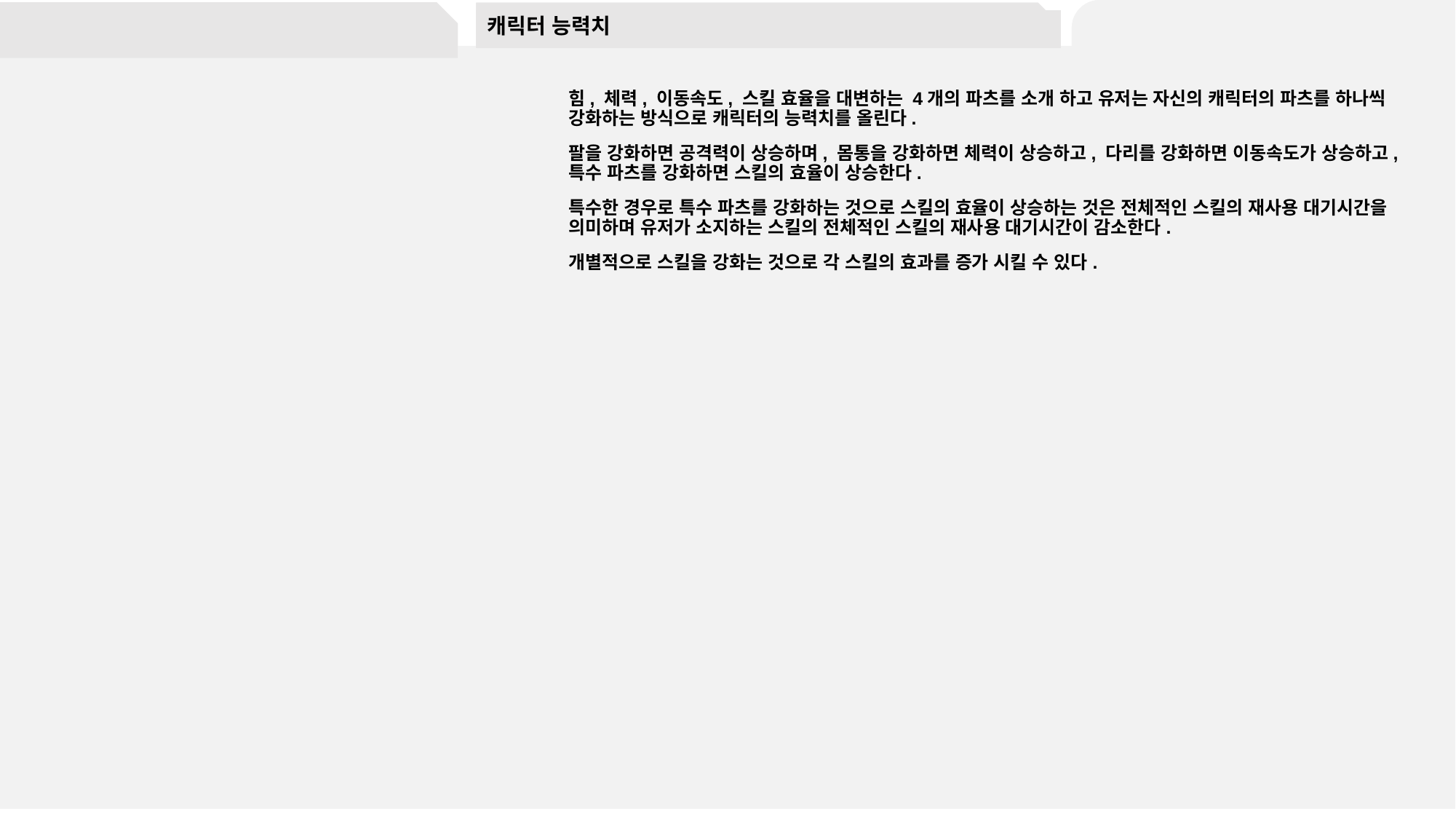

캐릭터 능력치
#
힘, 체력, 이동속도, 스킬 효율을 대변하는 4개의 파츠를 소개 하고 유저는 자신의 캐릭터의 파츠를 하나씩 강화하는 방식으로 캐릭터의 능력치를 올린다.
팔을 강화하면 공격력이 상승하며, 몸통을 강화하면 체력이 상승하고, 다리를 강화하면 이동속도가 상승하고, 특수 파츠를 강화하면 스킬의 효율이 상승한다.
특수한 경우로 특수 파츠를 강화하는 것으로 스킬의 효율이 상승하는 것은 전체적인 스킬의 재사용 대기시간을 의미하며 유저가 소지하는 스킬의 전체적인 스킬의 재사용 대기시간이 감소한다.
개별적으로 스킬을 강화는 것으로 각 스킬의 효과를 증가 시킬 수 있다.